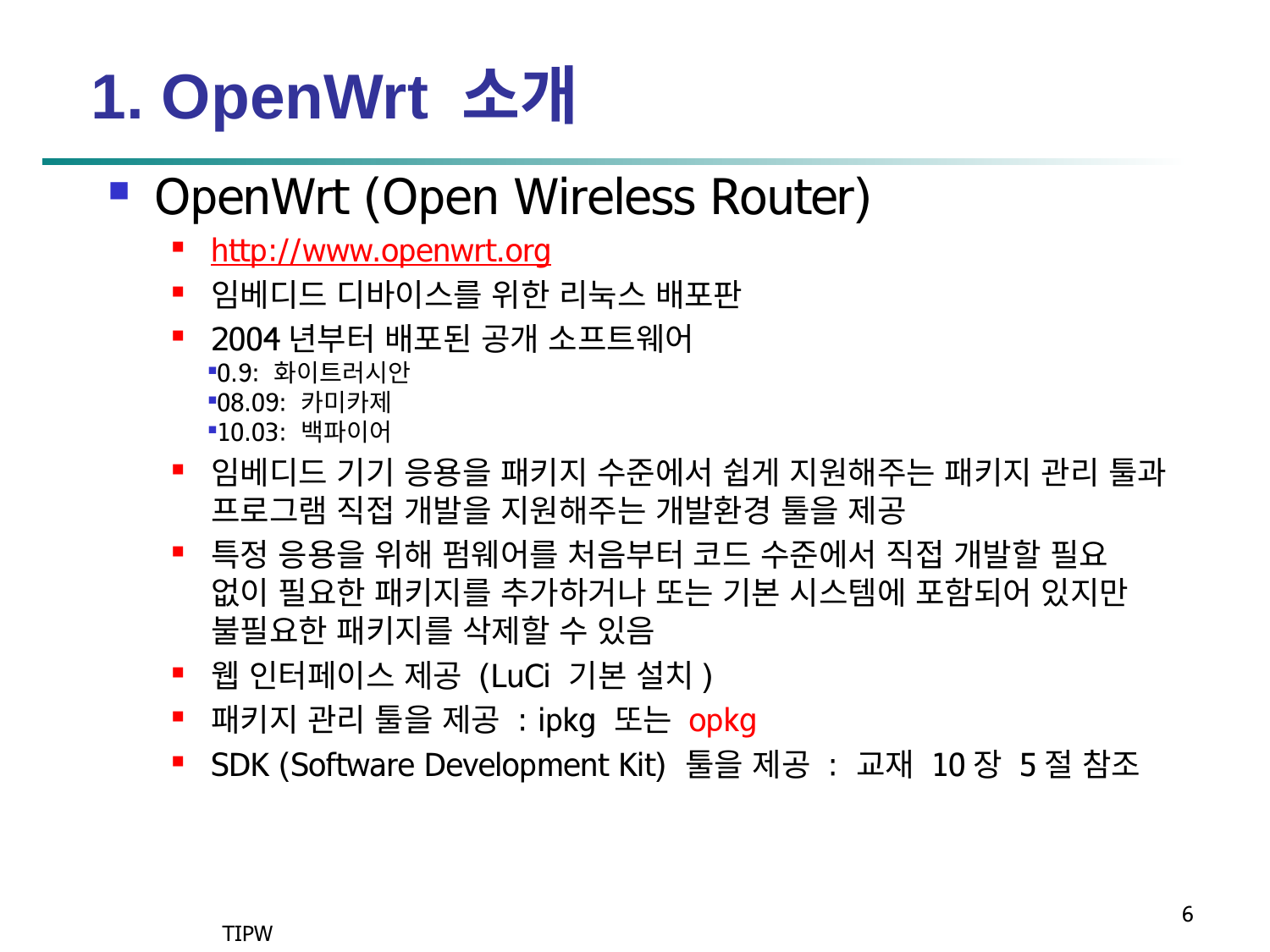

# 1. OpenWrt 소개
OpenWrt (Open Wireless Router)
http://www.openwrt.org
임베디드 디바이스를 위한 리눅스 배포판
2004년부터 배포된 공개 소프트웨어
0.9: 화이트러시안
08.09: 카미카제
10.03: 백파이어
임베디드 기기 응용을 패키지 수준에서 쉽게 지원해주는 패키지 관리 툴과 프로그램 직접 개발을 지원해주는 개발환경 툴을 제공
특정 응용을 위해 펌웨어를 처음부터 코드 수준에서 직접 개발할 필요 없이 필요한 패키지를 추가하거나 또는 기본 시스템에 포함되어 있지만 불필요한 패키지를 삭제할 수 있음
웹 인터페이스 제공 (LuCi 기본 설치)
패키지 관리 툴을 제공 : ipkg 또는 opkg
SDK (Software Development Kit) 툴을 제공 : 교재 10장 5절 참조
6
TIPW